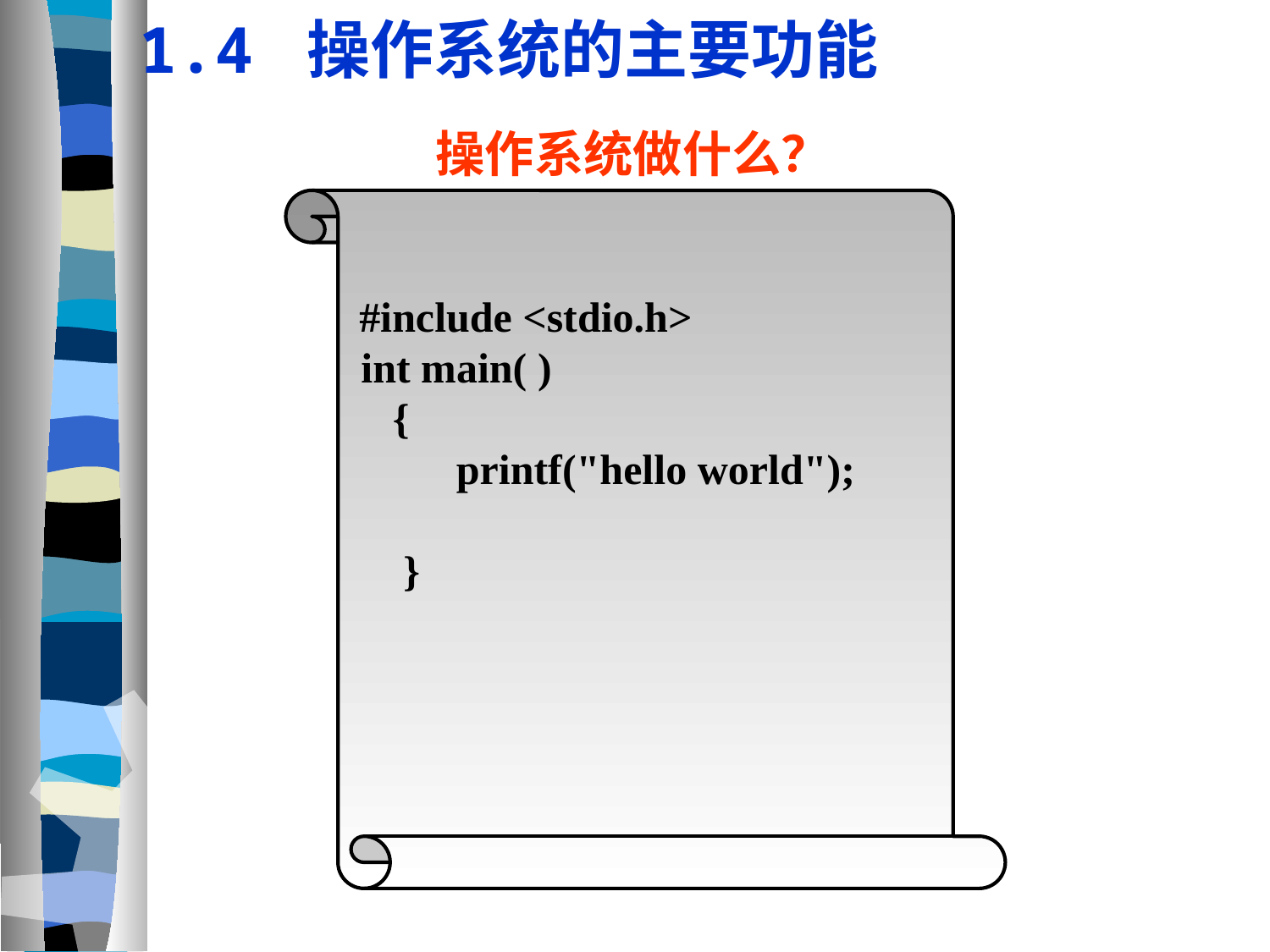

1.4 操作系统的主要功能
操作系统做什么？
 #include <stdio.h>
 int main( )
    {
          printf("hello world");

     }